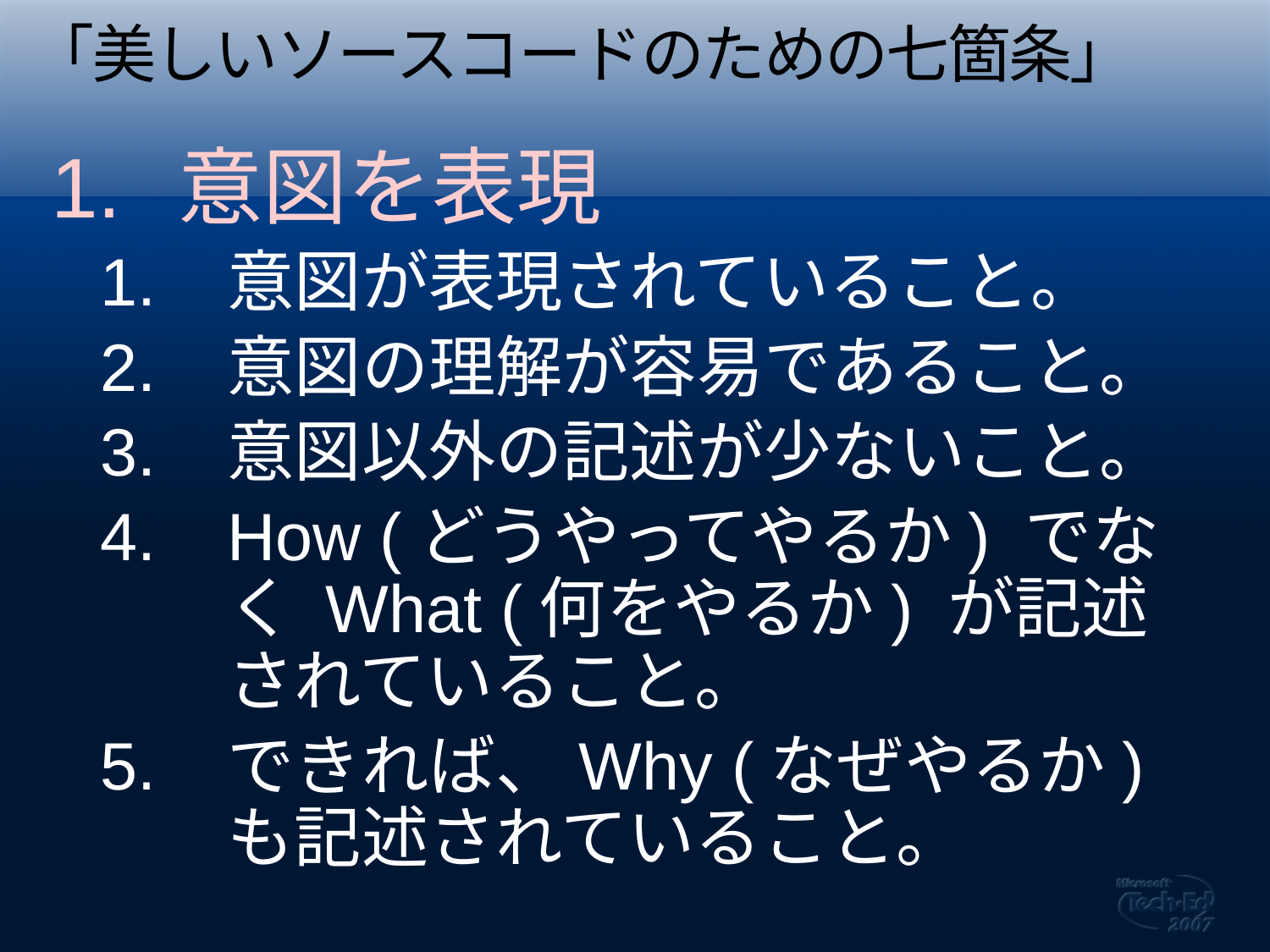

# 「美しいソースコードのための七箇条」
意図を表現
意図が表現されていること。
意図の理解が容易であること。
意図以外の記述が少ないこと。
How (どうやってやるか) でなく What (何をやるか) が記述されていること。
できれば、Why (なぜやるか) も記述されていること。